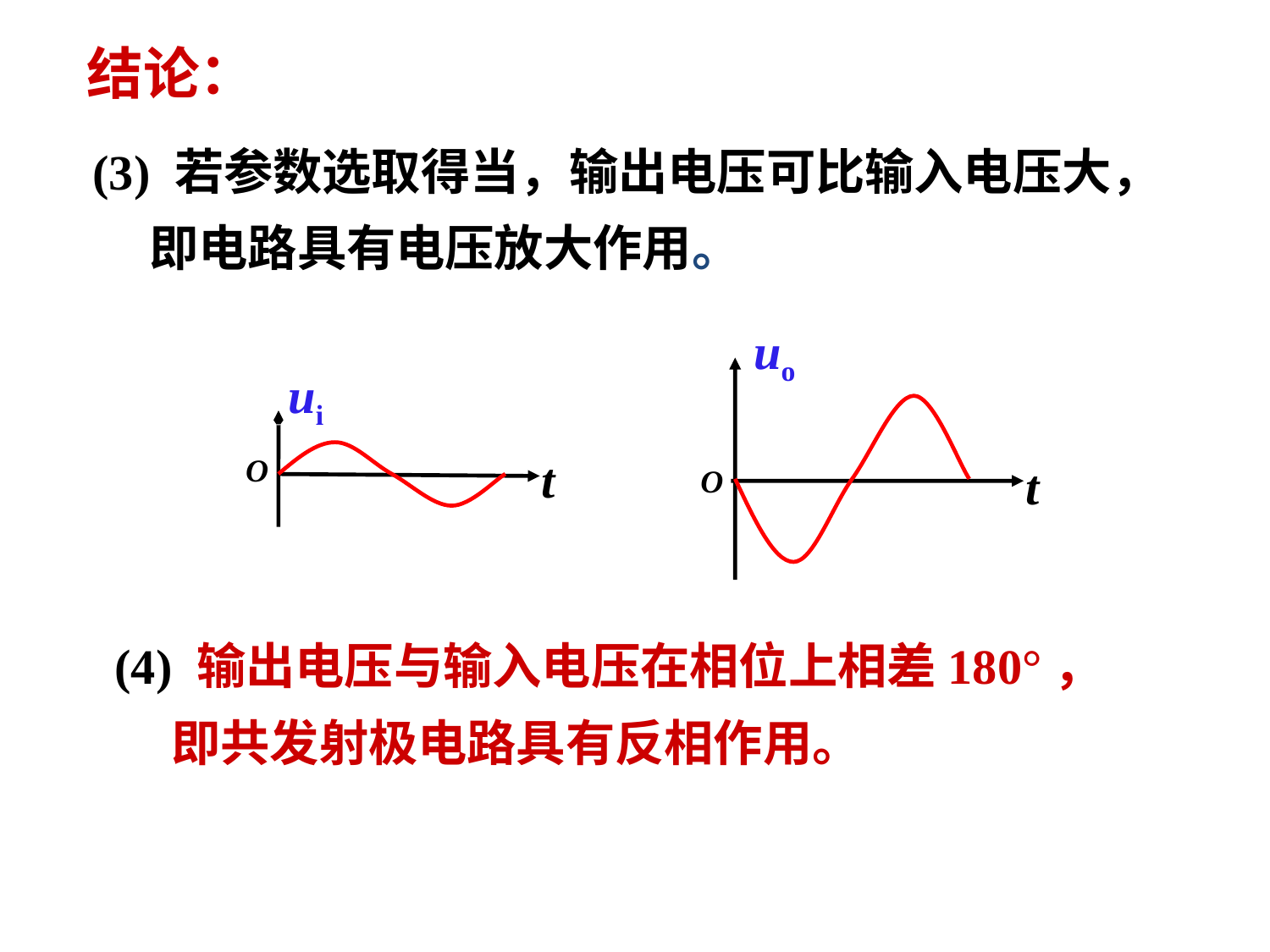

# 结论：
(3) 若参数选取得当，输出电压可比输入电压大，
    即电路具有电压放大作用。
uo

t
O

ui

t
O

(4) 输出电压与输入电压在相位上相差180°，
    即共发射极电路具有反相作用。